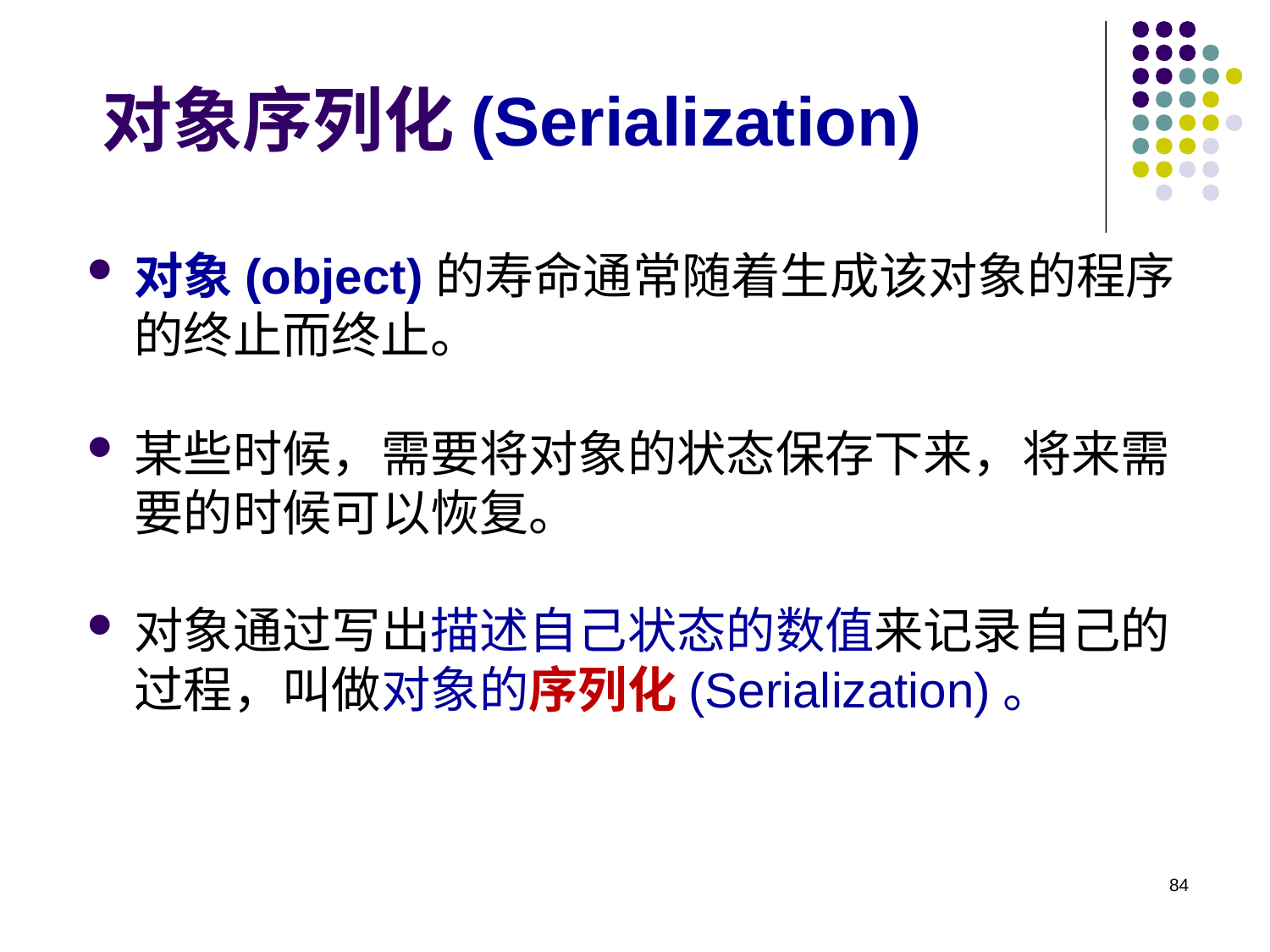

对象序列化(Serialization)
对象(object)的寿命通常随着生成该对象的程序的终止而终止。

某些时候，需要将对象的状态保存下来，将来需要的时候可以恢复。

对象通过写出描述自己状态的数值来记录自己的过程，叫做对象的序列化(Serialization)。

84